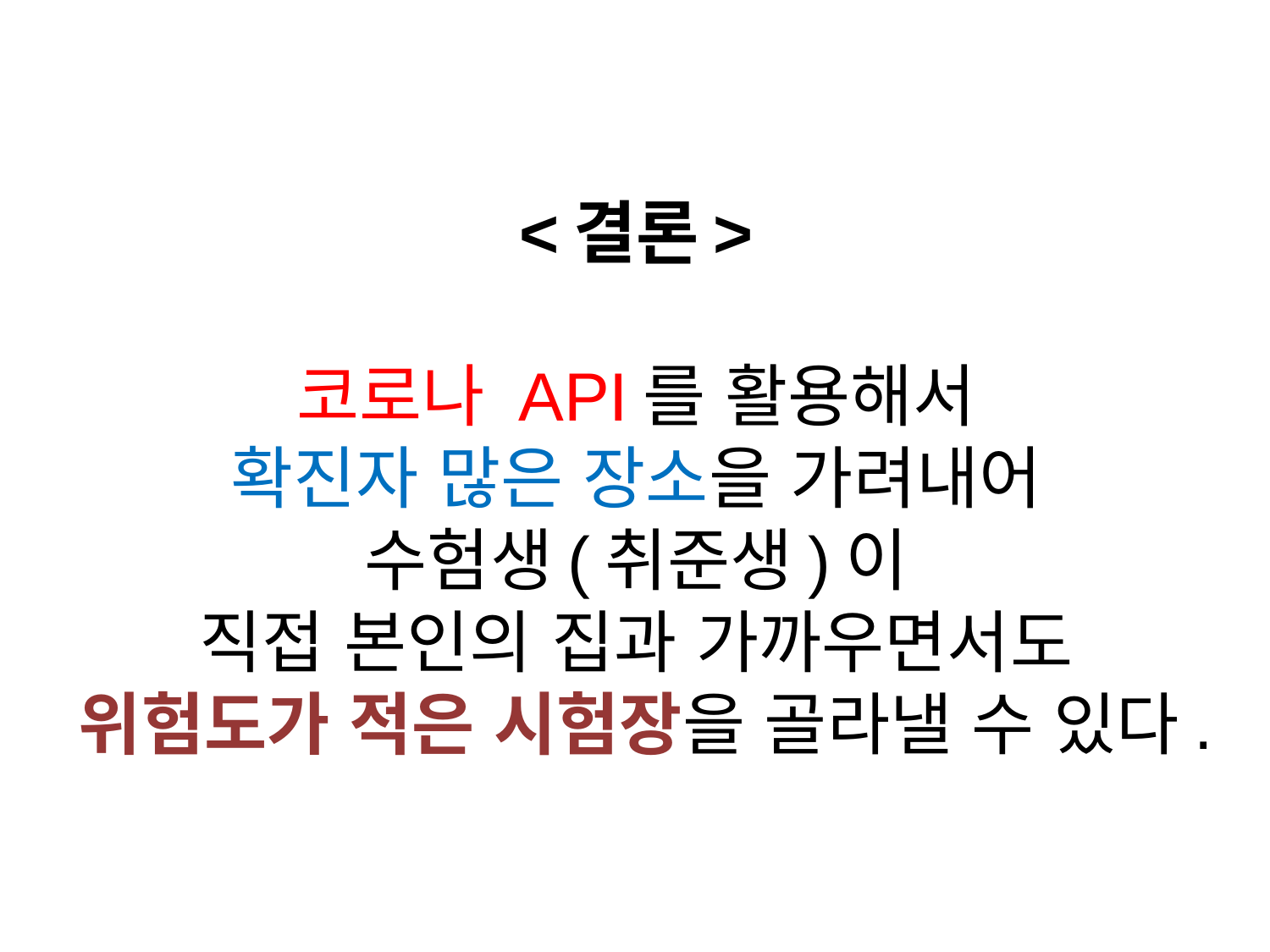

# <결론> 코로나 API를 활용해서 확진자 많은 장소을 가려내어 수험생(취준생)이 직접 본인의 집과 가까우면서도 위험도가 적은 시험장을 골라낼 수 있다.